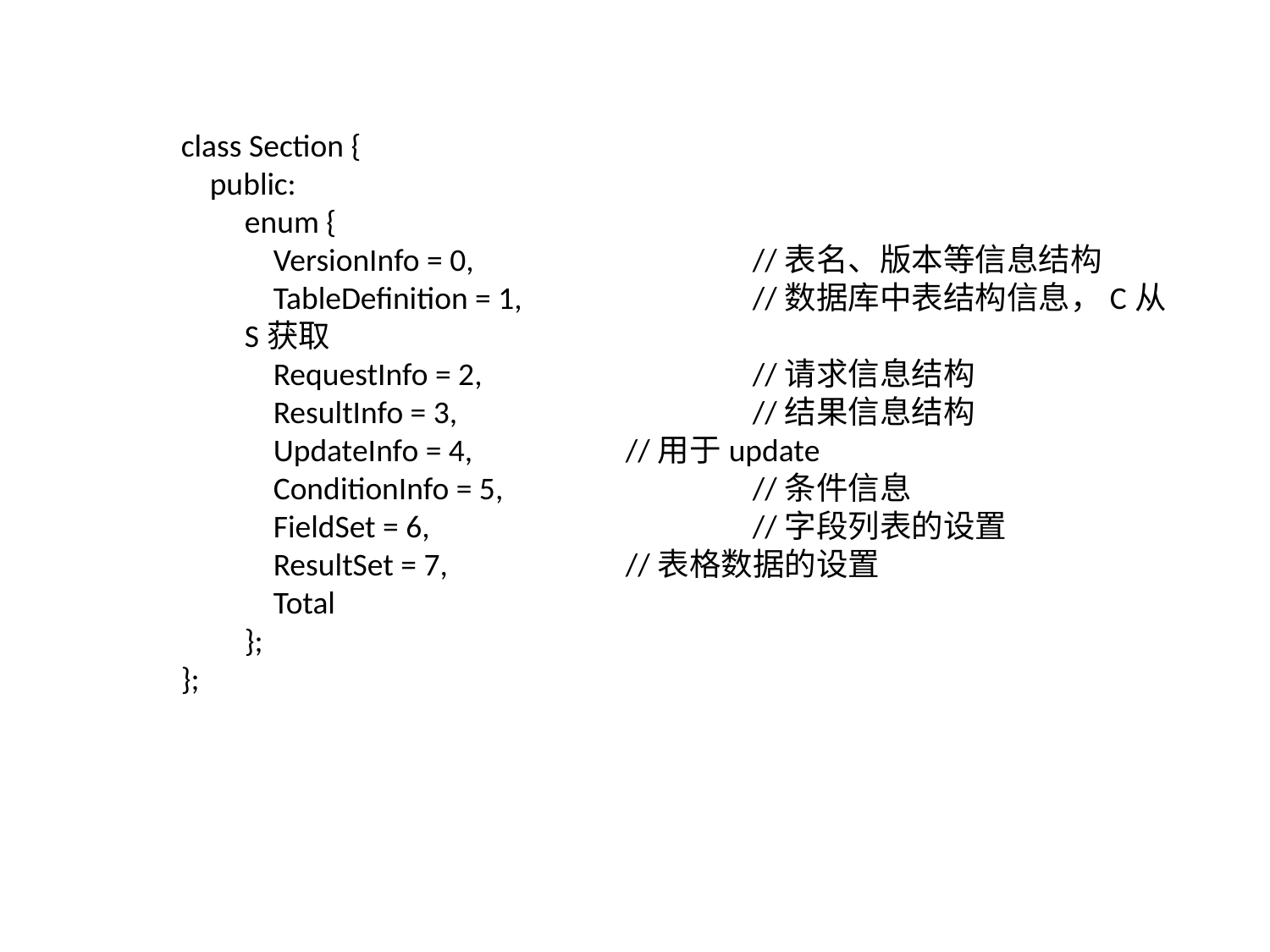

class Section {
    public:
enum {
    VersionInfo = 0,       		//表名、版本等信息结构
    TableDefinition = 1,		//数据库中表结构信息，C从S获取
    RequestInfo = 2,   		//请求信息结构
    ResultInfo = 3,       		//结果信息结构
    UpdateInfo = 4,		//用于update
    ConditionInfo = 5,		//条件信息
    FieldSet = 6,			//字段列表的设置
    ResultSet = 7,		//表格数据的设置
    Total
};
};